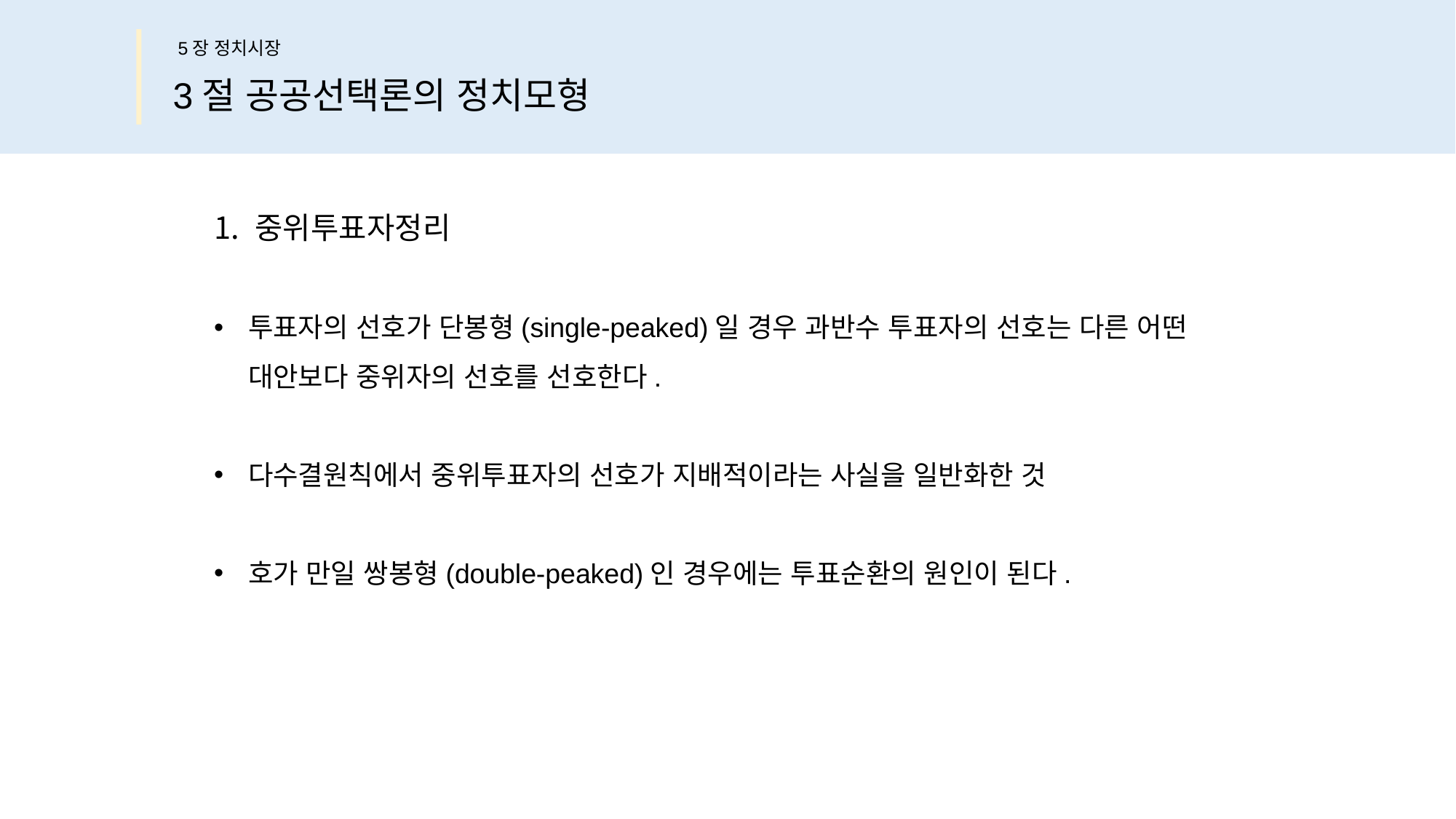

5장 정치시장
3절 공공선택론의 정치모형
중위투표자정리

투표자의 선호가 단봉형(single-peaked)일 경우 과반수 투표자의 선호는 다른 어떤 대안보다 중위자의 선호를 선호한다.

다수결원칙에서 중위투표자의 선호가 지배적이라는 사실을 일반화한 것

호가 만일 쌍봉형(double-peaked)인 경우에는 투표순환의 원인이 된다.